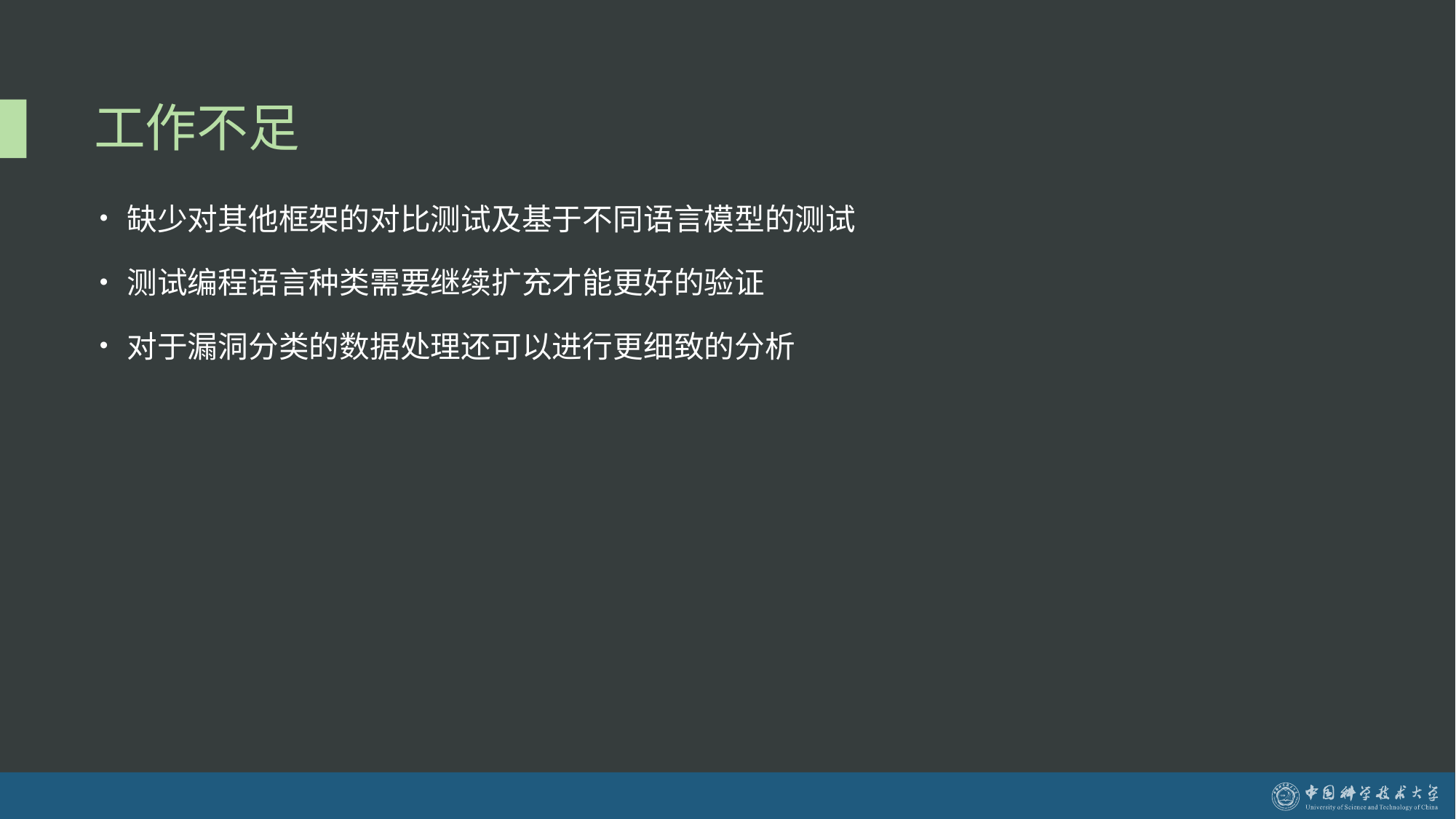

# 工作不足
缺少对其他框架的对比测试及基于不同语言模型的测试
测试编程语言种类需要继续扩充才能更好的验证
对于漏洞分类的数据处理还可以进行更细致的分析